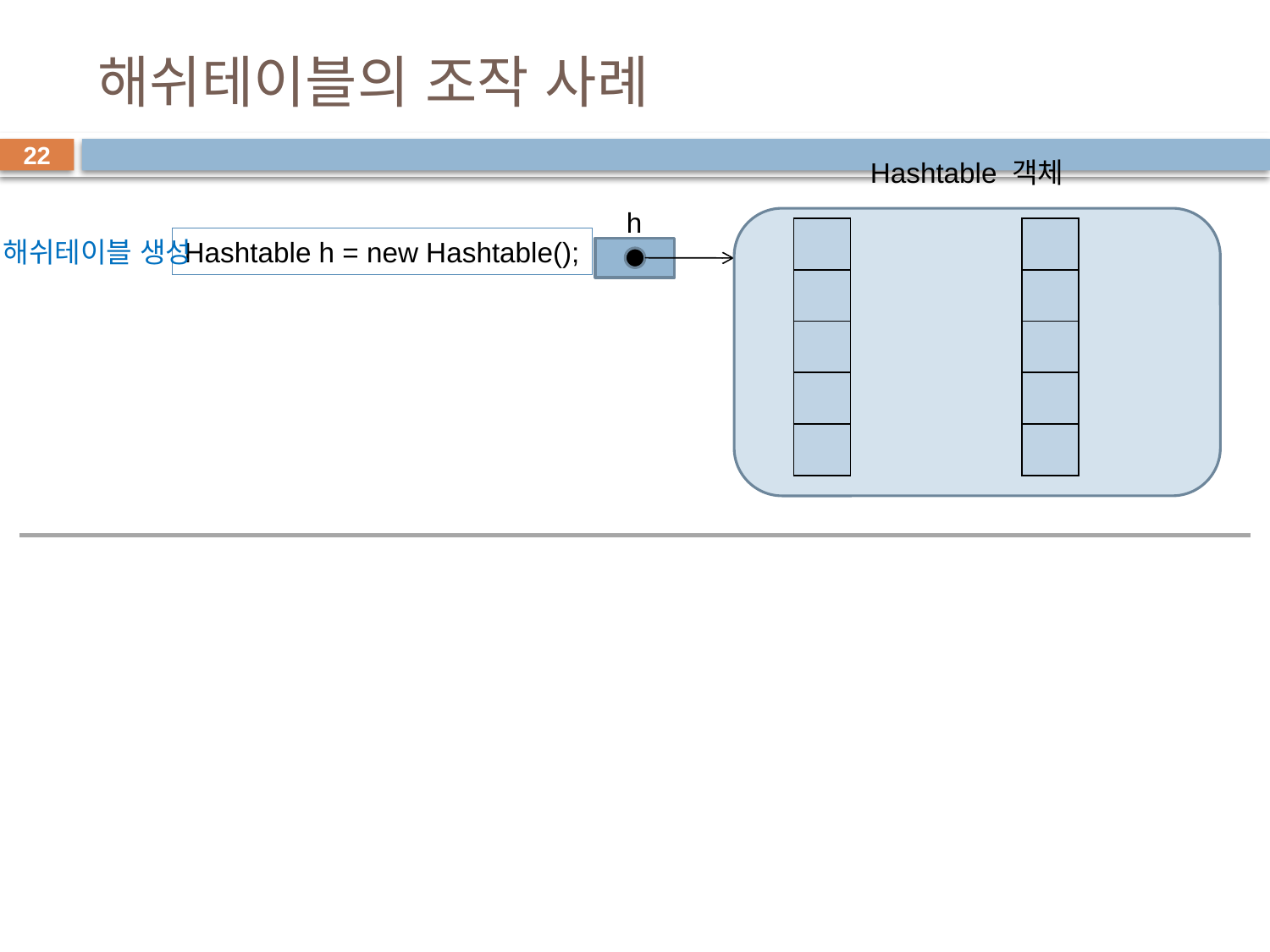

# 해쉬테이블의 조작 사례
22
Hashtable 객체
h

|  |
| --- |
|  |
|  |
|  |
|  |
|  |
| --- |
|  |
|  |
|  |
|  |
해쉬테이블 생성
Hashtable h = new Hashtable();